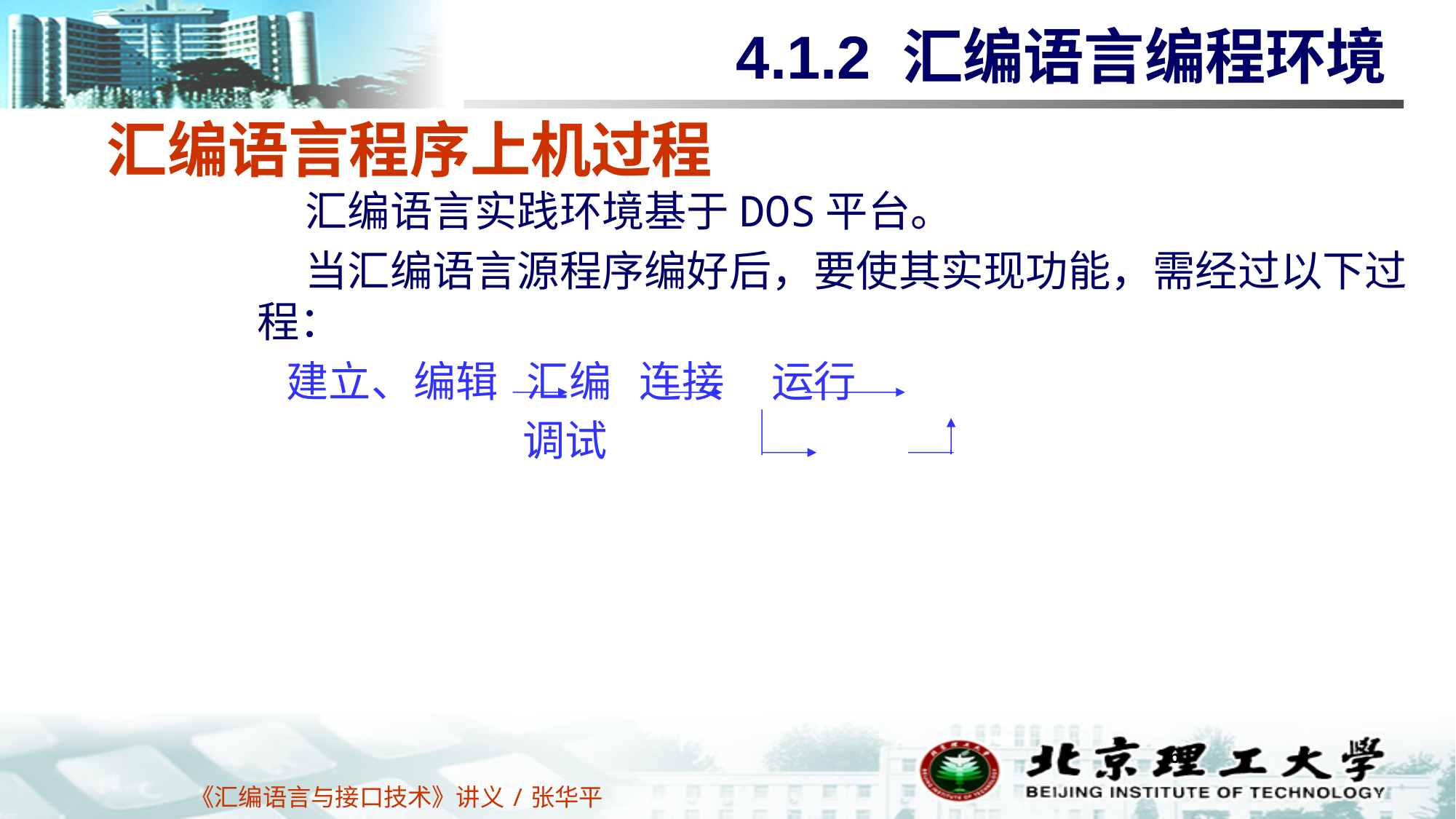

4.1.2 汇编语言编程环境
汇编语言程序上机过程
    汇编语言实践环境基于DOS平台。
    当汇编语言源程序编好后，要使其实现功能，需经过以下过程：
  建立、编辑   汇编   连接     运行
                           调试

6